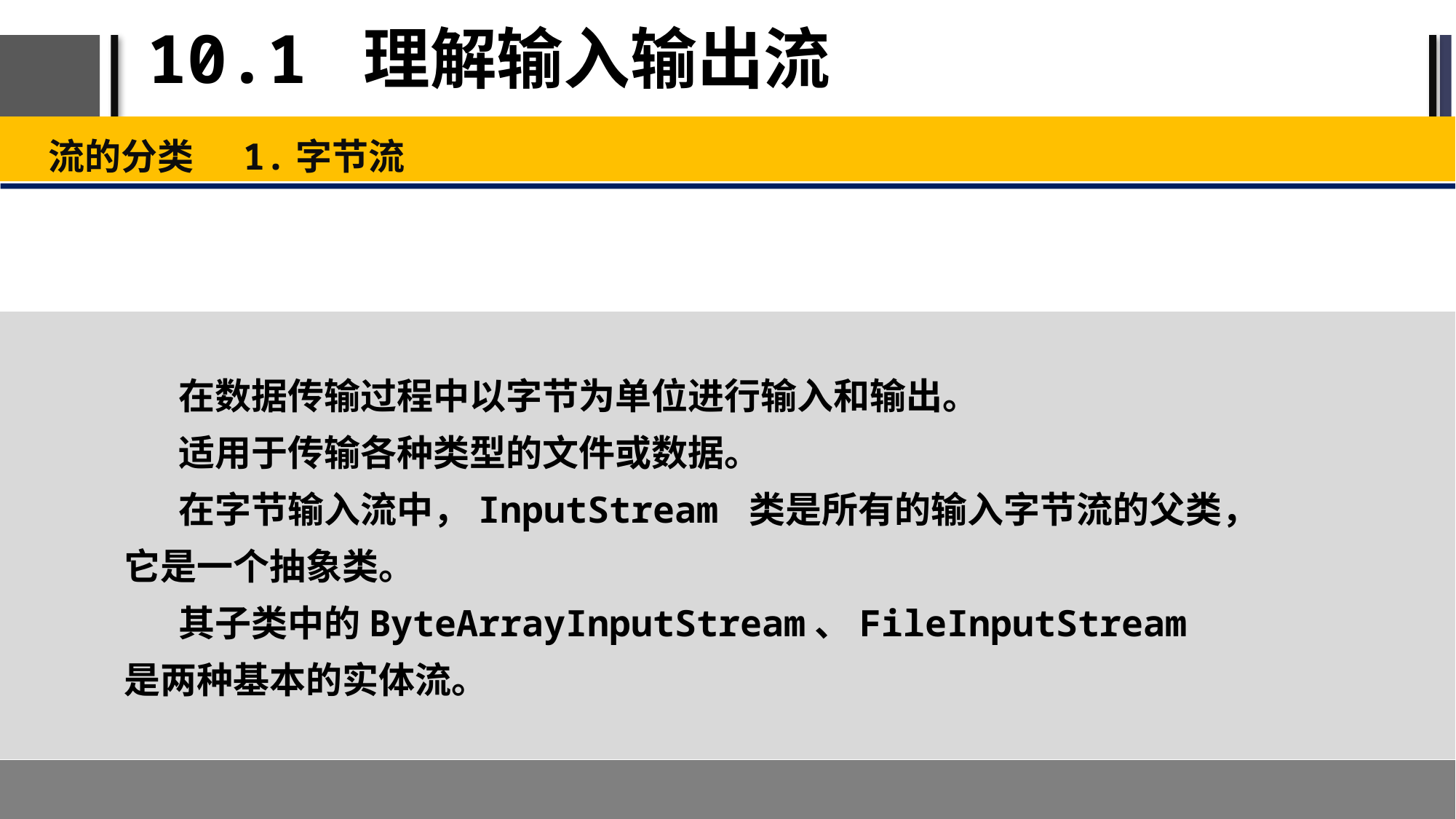

# 10.1 理解输入输出流

流的分类     1.字节流

在数据传输过程中以字节为单位进行输入和输出。
适用于传输各种类型的文件或数据。
在字节输入流中，InputStream 类是所有的输入字节流的父类，它是一个抽象类。
其子类中的ByteArrayInputStream、FileInputStream 是两种基本的实体流。